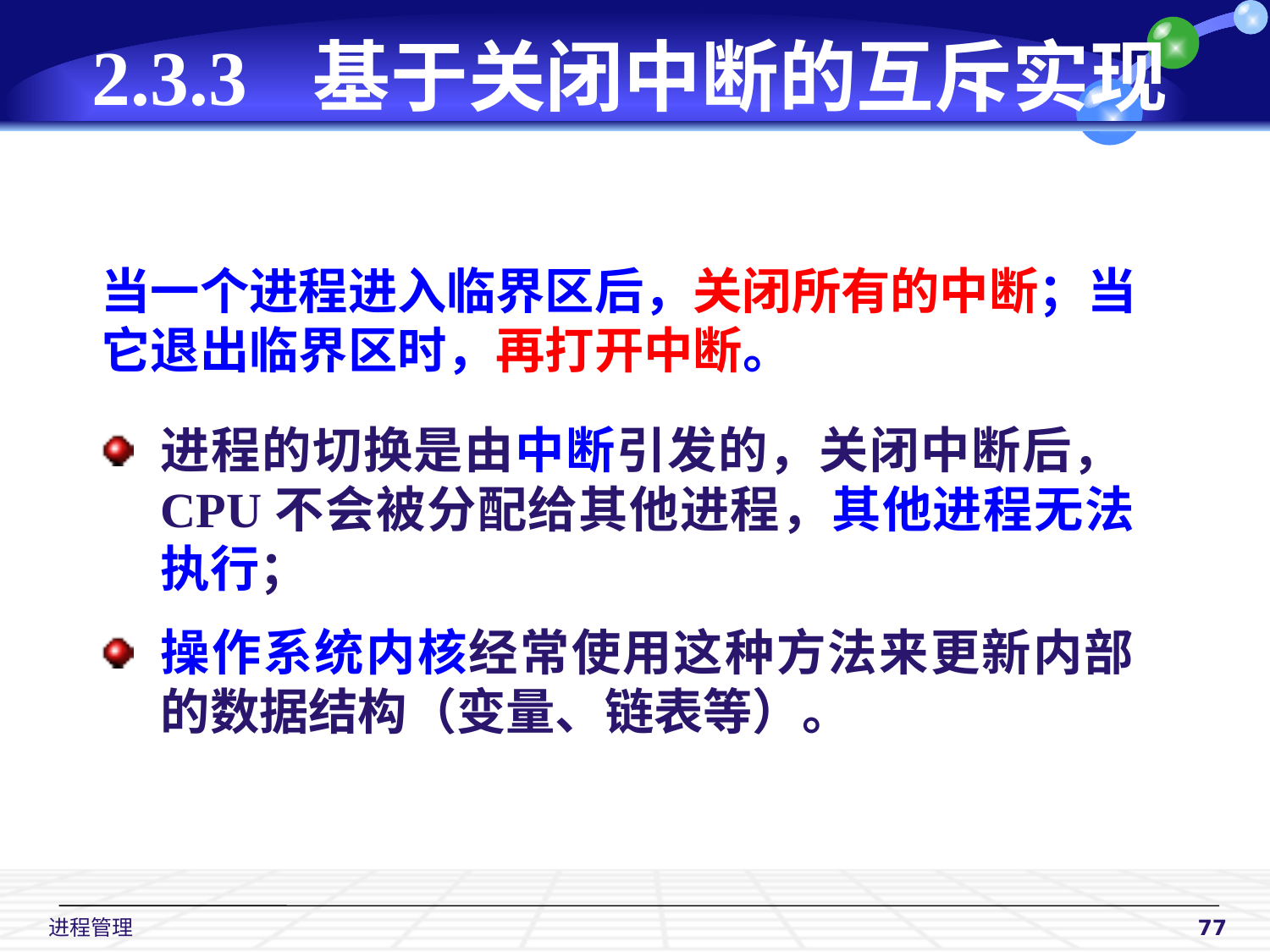

# 2.3.3 基于关闭中断的互斥实现
当一个进程进入临界区后，关闭所有的中断；当
它退出临界区时，再打开中断。
进程的切换是由中断引发的，关闭中断后，CPU不会被分配给其他进程，其他进程无法执行；
操作系统内核经常使用这种方法来更新内部的数据结构（变量、链表等）。
   进程管理
77